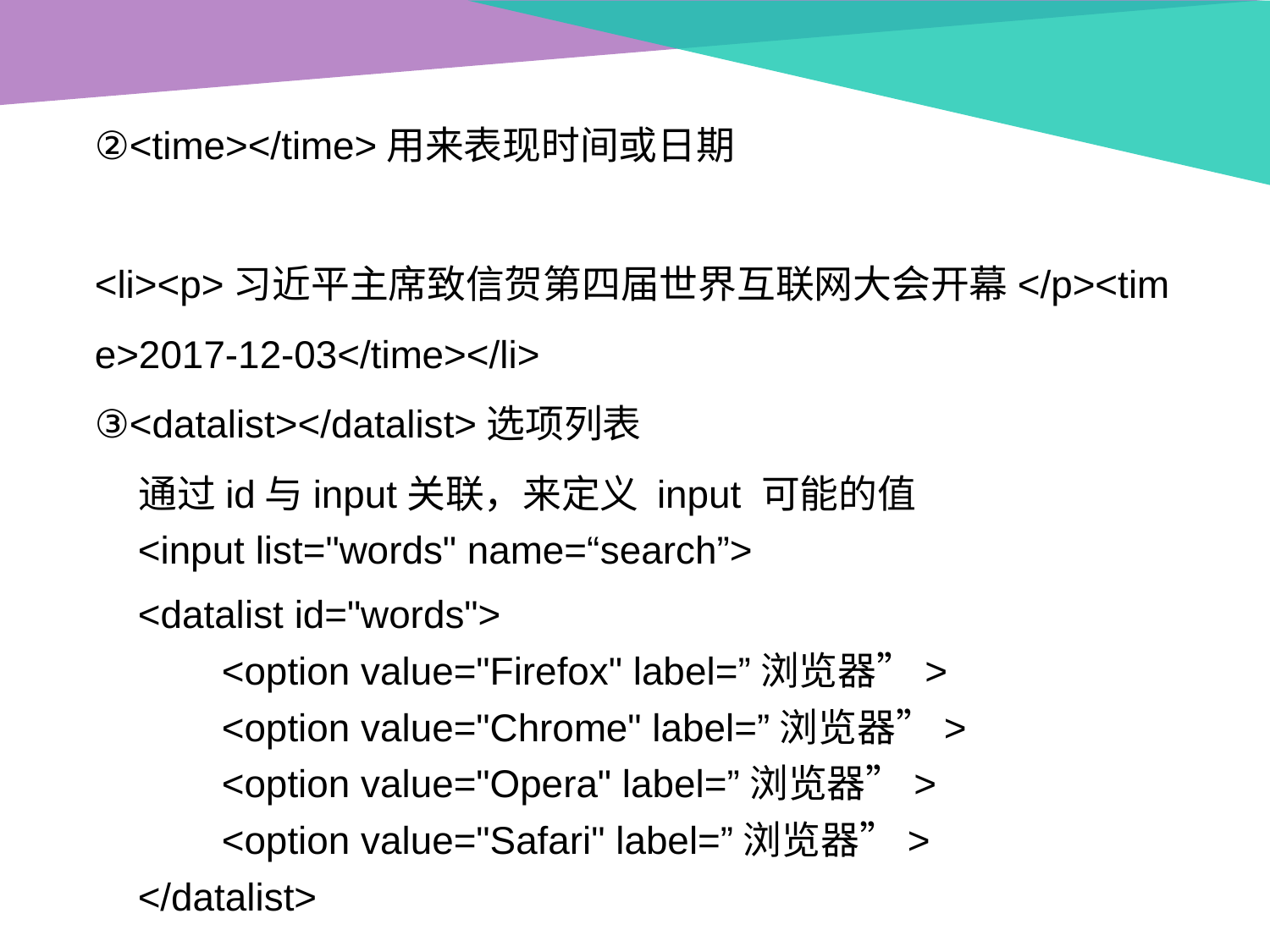

②<time></time>用来表现时间或日期
    <li><p>习近平主席致信贺第四届世界互联网大会开幕</p><time>2017-12-03</time></li>
③<datalist></datalist>选项列表
    通过id与input关联，来定义 input 可能的值
    <input list="words" name=“search”>
    <datalist id="words">
    	<option value="Firefox" label=”浏览器”>
    	<option value="Chrome" label=”浏览器”>
    	<option value="Opera" label=”浏览器”>
    	<option value="Safari" label=”浏览器”>
    </datalist>